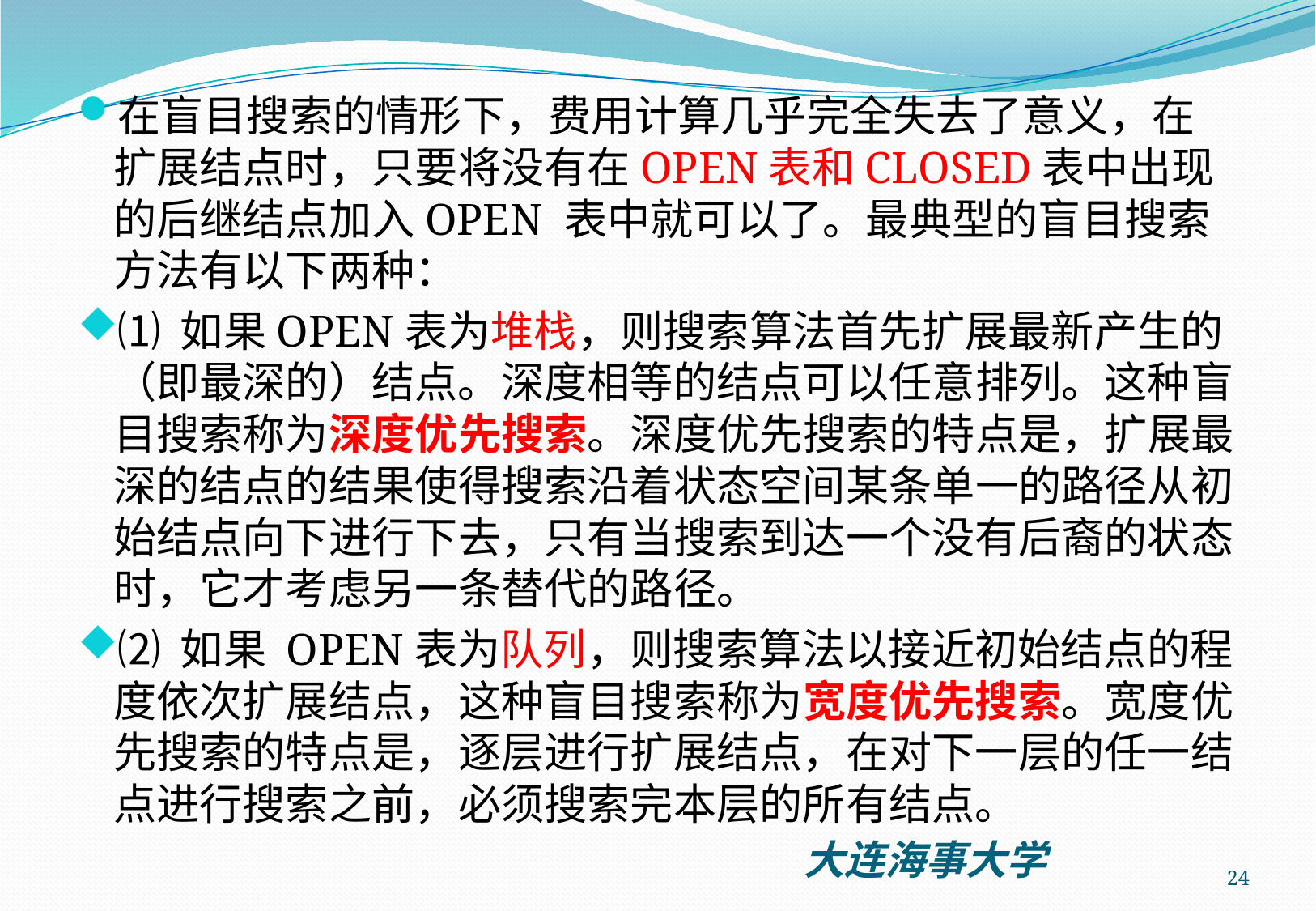

在盲目搜索的情形下，费用计算几乎完全失去了意义，在扩展结点时，只要将没有在OPEN表和CLOSED表中出现的后继结点加入OPEN 表中就可以了。最典型的盲目搜索方法有以下两种：
⑴ 如果OPEN表为堆栈，则搜索算法首先扩展最新产生的（即最深的）结点。深度相等的结点可以任意排列。这种盲目搜索称为深度优先搜索。深度优先搜索的特点是，扩展最深的结点的结果使得搜索沿着状态空间某条单一的路径从初始结点向下进行下去，只有当搜索到达一个没有后裔的状态时，它才考虑另一条替代的路径。
⑵ 如果 OPEN表为队列，则搜索算法以接近初始结点的程度依次扩展结点，这种盲目搜索称为宽度优先搜索。宽度优先搜索的特点是，逐层进行扩展结点，在对下一层的任一结点进行搜索之前，必须搜索完本层的所有结点。
24